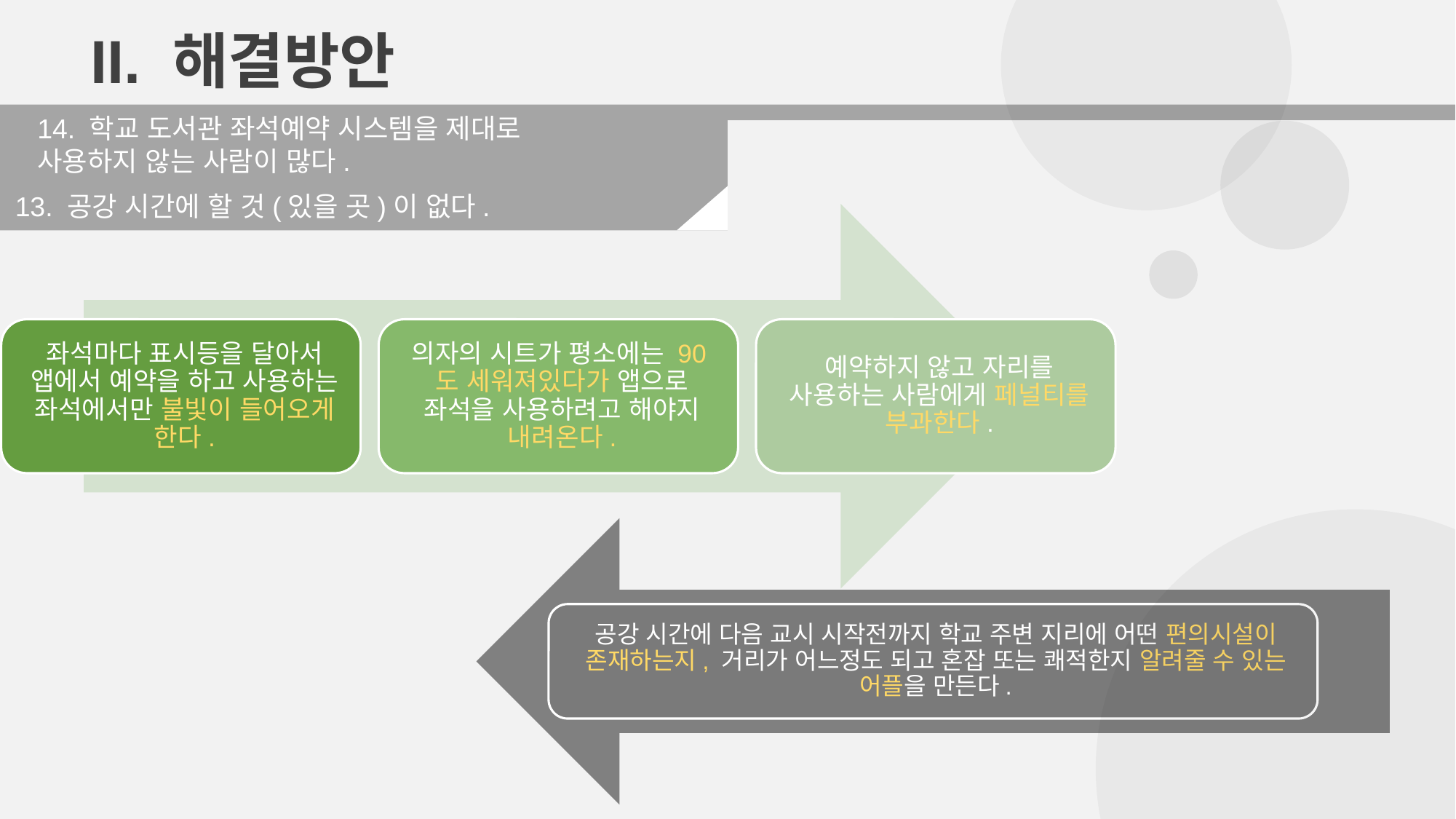

II. 해결방안

14. 학교 도서관 좌석예약 시스템을 제대로 사용하지 않는 사람이 많다.

13. 공강 시간에 할 것(있을 곳)이 없다.
좌석마다 표시등을 달아서 앱에서 예약을 하고 사용하는 좌석에서만 불빛이 들어오게 한다.
의자의 시트가 평소에는 90도 세워져있다가 앱으로 좌석을 사용하려고 해야지 내려온다.
예약하지 않고 자리를 사용하는 사람에게 페널티를 부과한다.

공강 시간에 다음 교시 시작전까지 학교 주변 지리에 어떤 편의시설이 존재하는지, 거리가 어느정도 되고 혼잡 또는 쾌적한지 알려줄 수 있는 어플을 만든다.